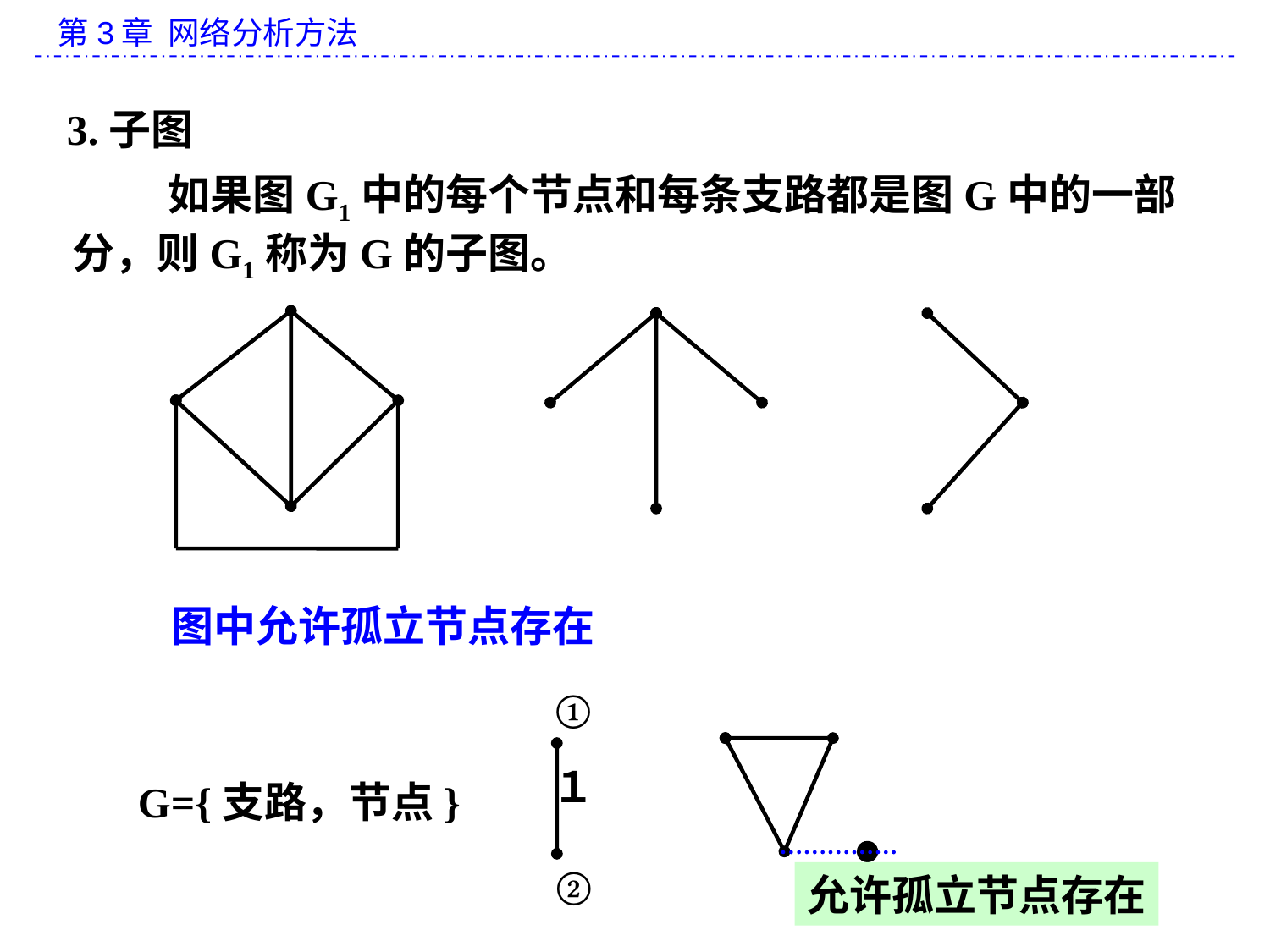

3.子图
         如果图G1中的每个节点和每条支路都是图G中的一部分，则G1称为G的子图。

图中允许孤立节点存在
①

１
②

G={支路，节点}

允许孤立节点存在